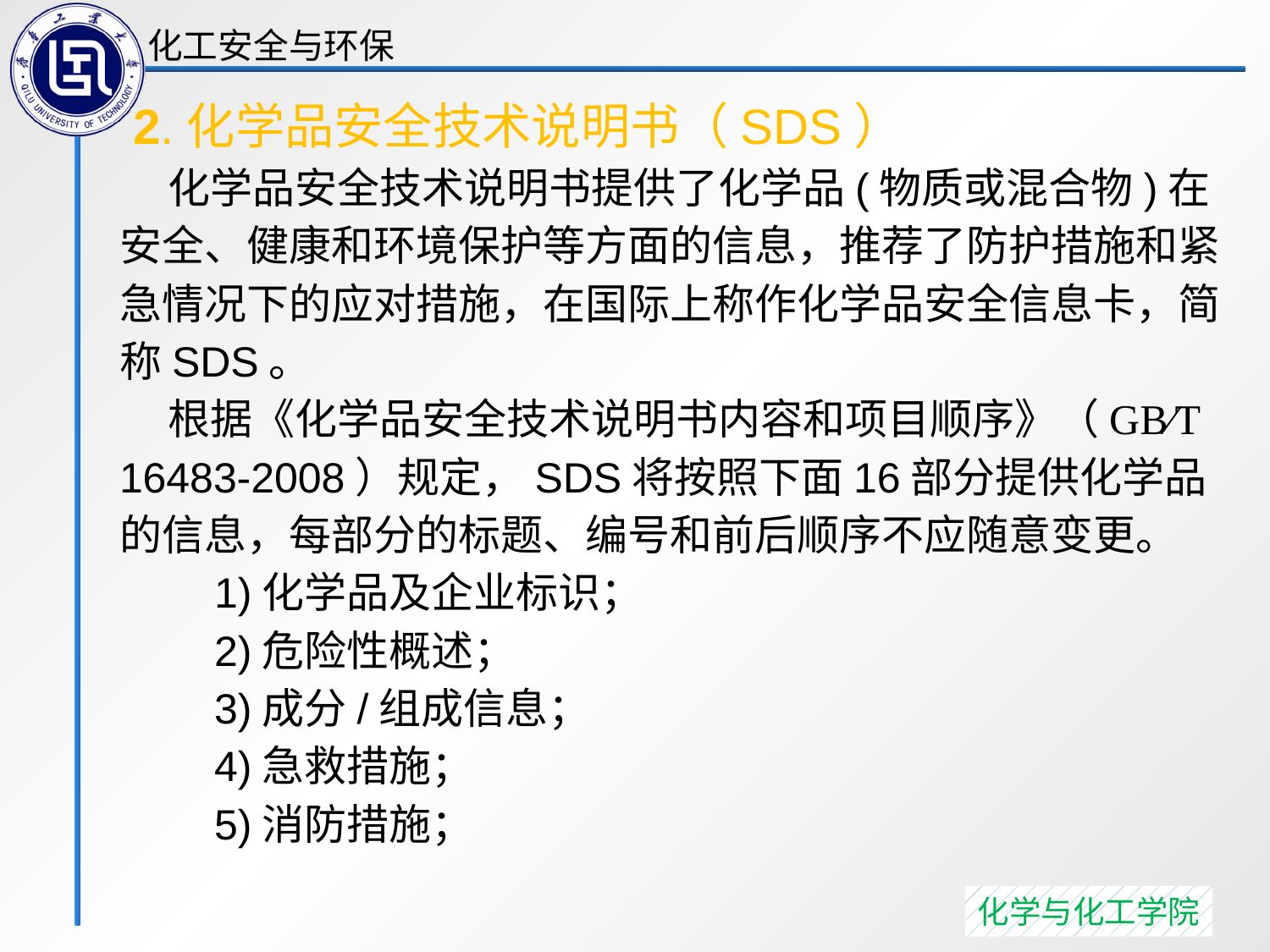

2.化学品安全技术说明书（SDS）
    化学品安全技术说明书提供了化学品(物质或混合物)在安全、健康和环境保护等方面的信息，推荐了防护措施和紧急情况下的应对措施，在国际上称作化学品安全信息卡，简称SDS。
    根据《化学品安全技术说明书内容和项目顺序》（GB∕T 16483-2008）规定，SDS将按照下面16部分提供化学品的信息，每部分的标题、编号和前后顺序不应随意变更。
　　1)化学品及企业标识；
　　2)危险性概述；
　　3)成分/组成信息；
　　4)急救措施；
　　5)消防措施；